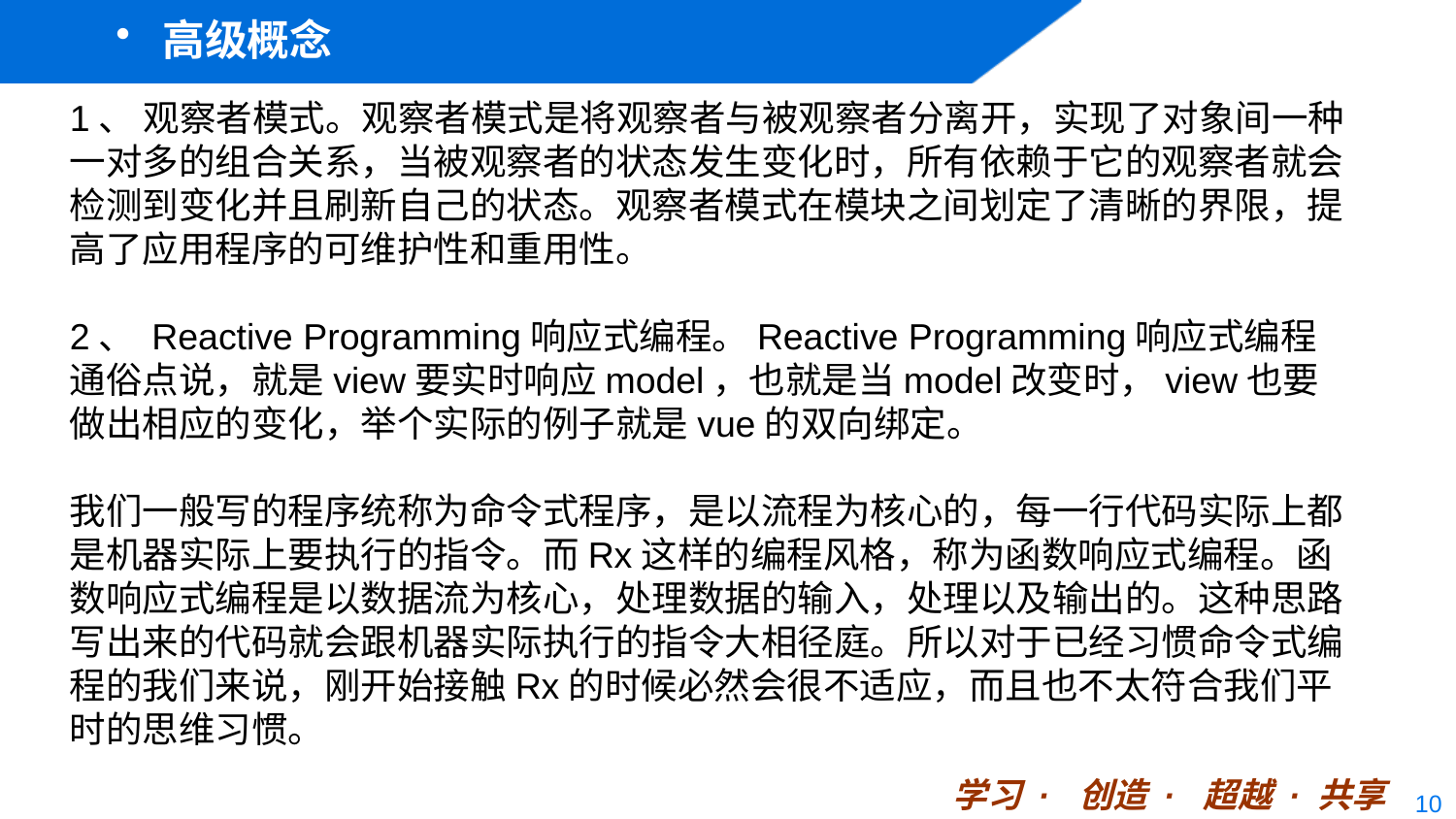

高级概念
1、 观察者模式。观察者模式是将观察者与被观察者分离开，实现了对象间一种一对多的组合关系，当被观察者的状态发生变化时，所有依赖于它的观察者就会检测到变化并且刷新自己的状态。观察者模式在模块之间划定了清晰的界限，提高了应用程序的可维护性和重用性。

2、 Reactive Programming响应式编程。Reactive Programming响应式编程 通俗点说，就是view要实时响应model，也就是当model改变时，view也要做出相应的变化，举个实际的例子就是vue的双向绑定。

我们一般写的程序统称为命令式程序，是以流程为核心的，每一行代码实际上都是机器实际上要执行的指令。而Rx这样的编程风格，称为函数响应式编程。函数响应式编程是以数据流为核心，处理数据的输入，处理以及输出的。这种思路写出来的代码就会跟机器实际执行的指令大相径庭。所以对于已经习惯命令式编程的我们来说，刚开始接触Rx的时候必然会很不适应，而且也不太符合我们平时的思维习惯。